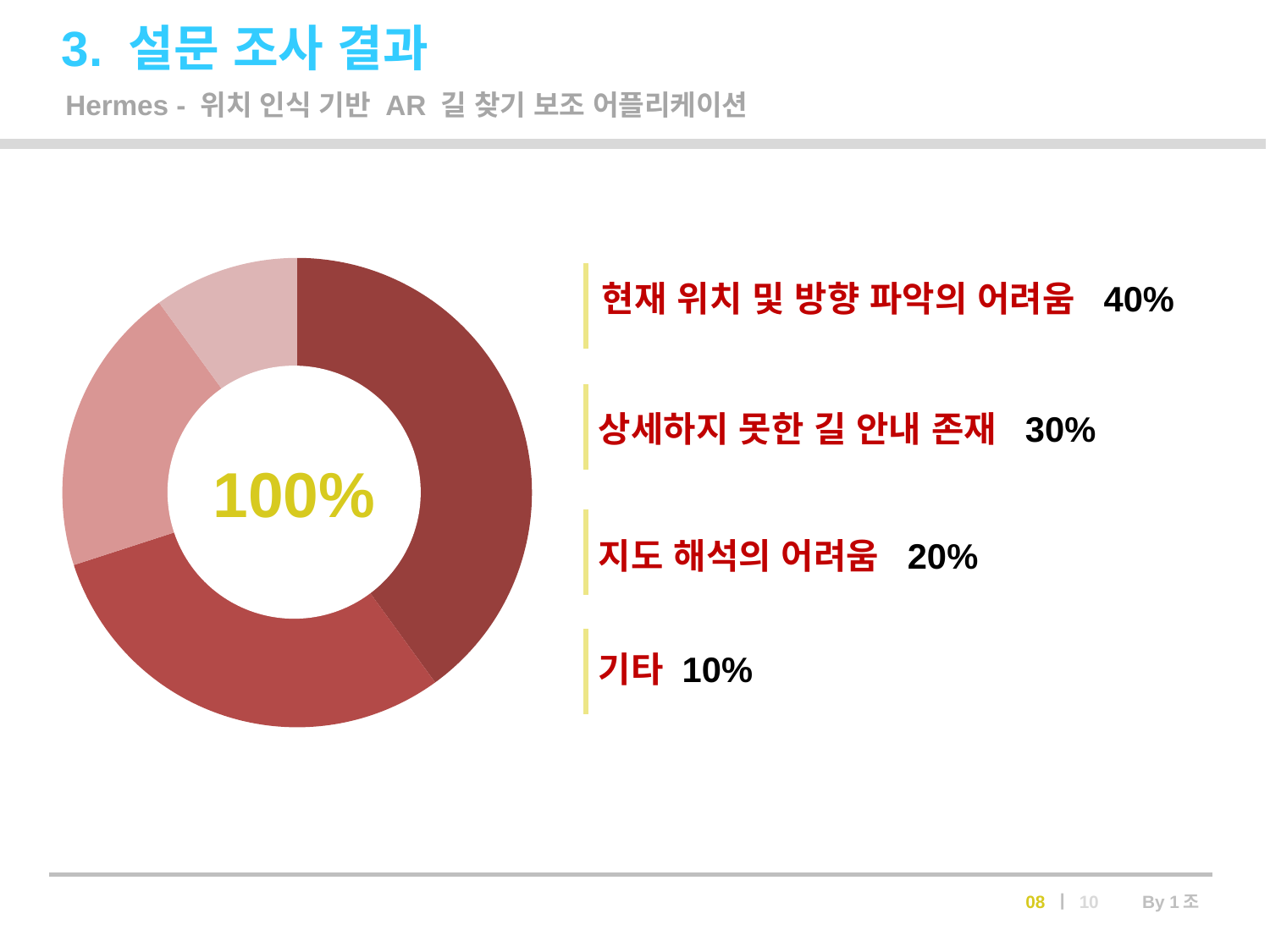

3. 설문 조사 결과
Hermes - 위치 인식 기반 AR 길 찾기 보조 어플리케이션

현재 위치 및 방향 파악의 어려움  40%

### Chart

| Category | 판매 |
|---|---|
| 1분기 | 4.0 |
| 2분기 | 3.0 |
| 3분기 | 2.0 |
| 4분기 | 1.0 |
100%

상세하지 못한 길 안내 존재  30%

지도 해석의 어려움  20%

기타 10%
08 ㅣ 10　　By 1조